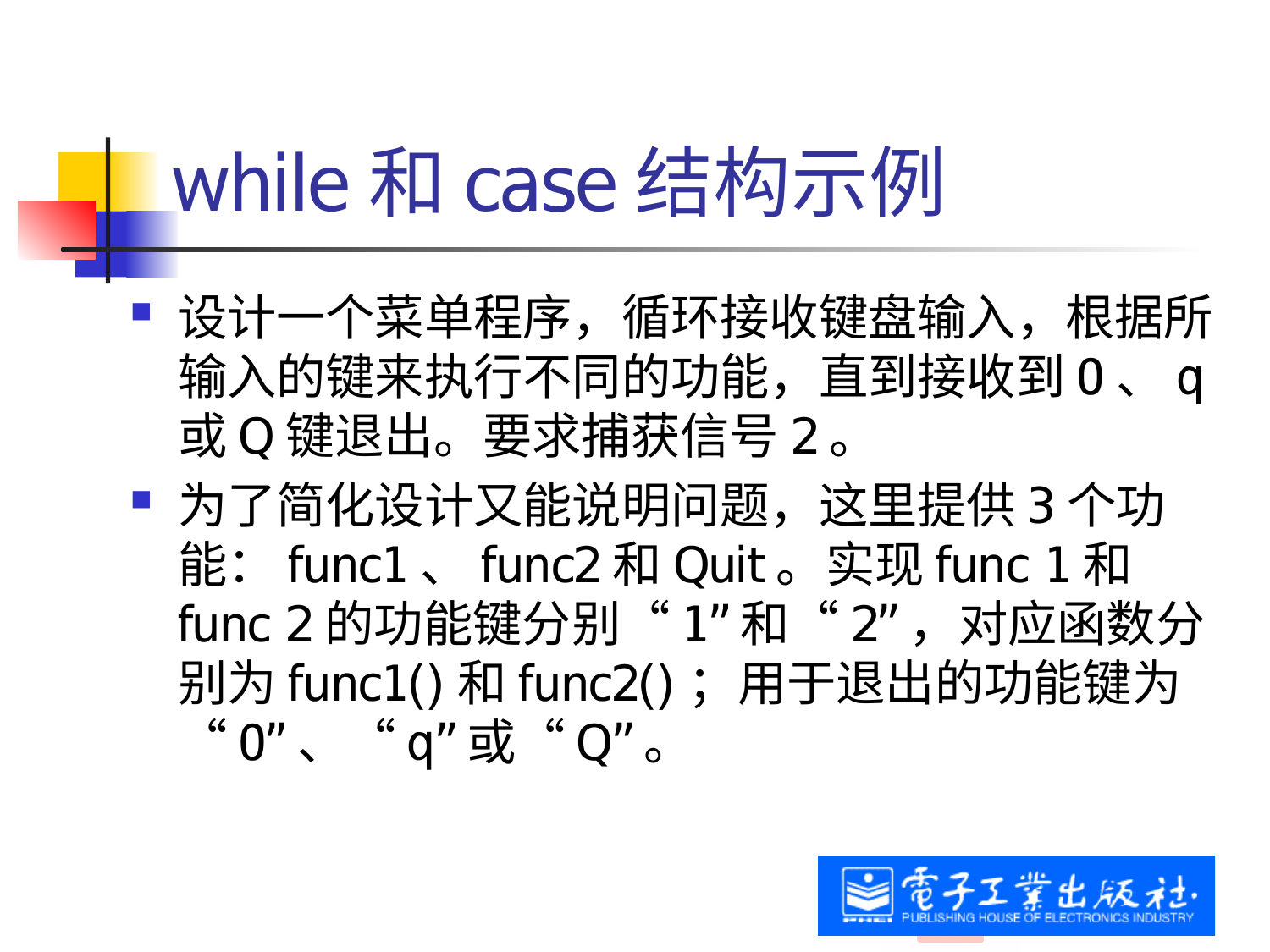

# while和case结构示例
设计一个菜单程序，循环接收键盘输入，根据所输入的键来执行不同的功能，直到接收到0、q或Q键退出。要求捕获信号2。
为了简化设计又能说明问题，这里提供3个功能：func1、func2和Quit。实现func 1和func 2的功能键分别“1”和“2”，对应函数分别为func1()和func2()；用于退出的功能键为“0”、“q”或“Q”。